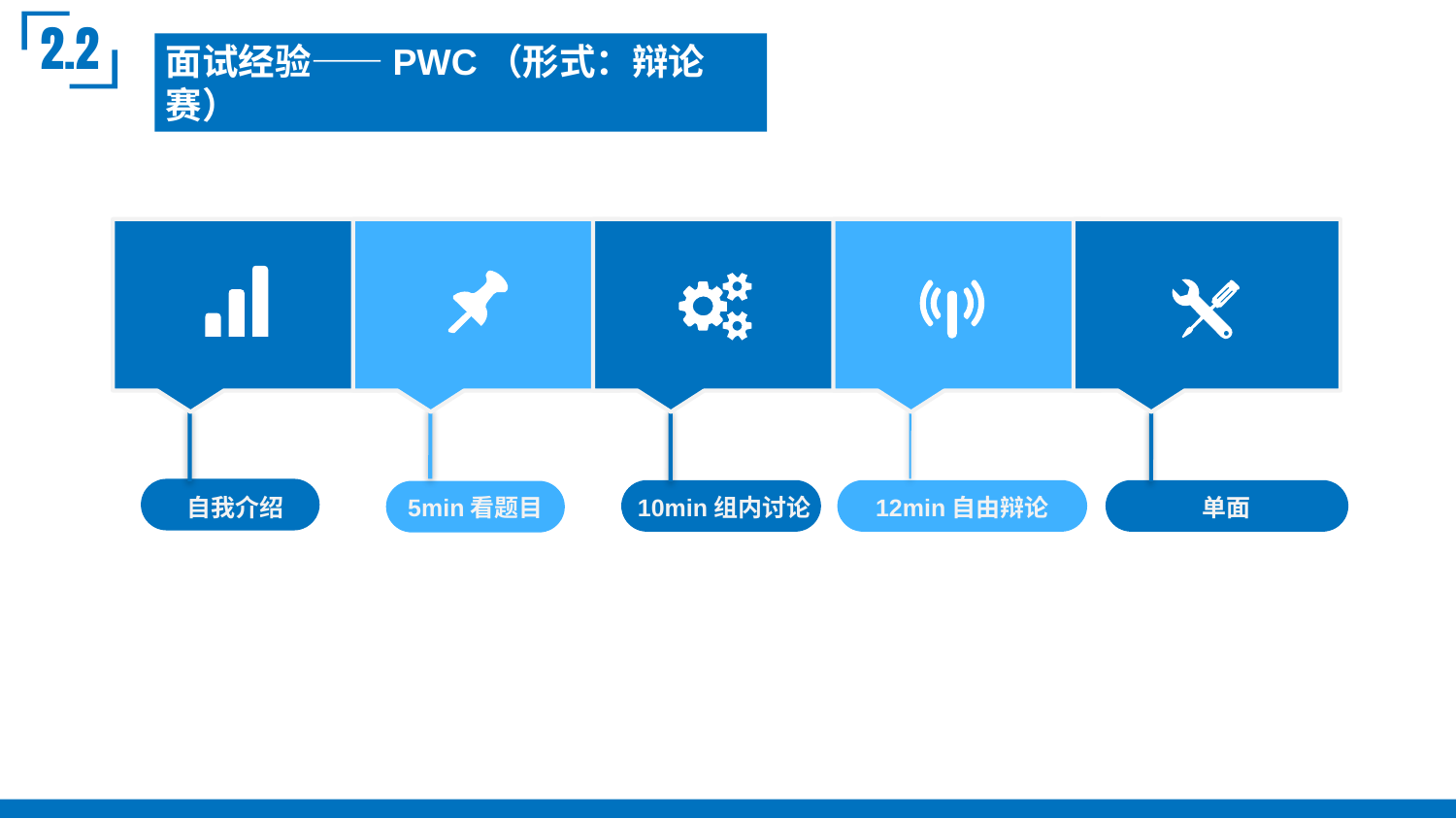

2.2
面试经验——PWC（形式：辩论赛）

自我介绍

10min组内讨论

12min自由辩论

单面

5min看题目